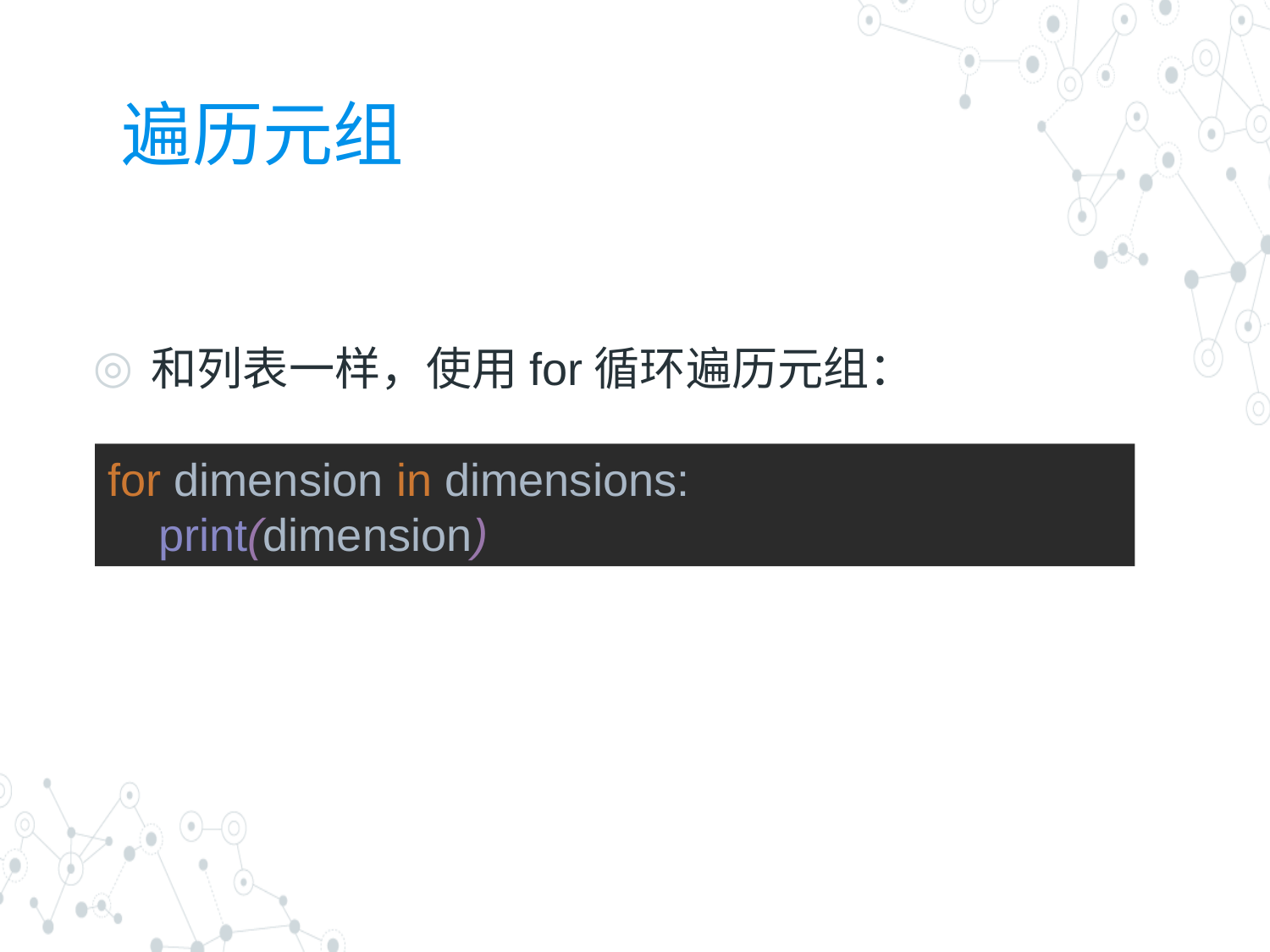

# 遍历元组
和列表一样，使用for循环遍历元组：

for dimension in dimensions:
    print(dimension)